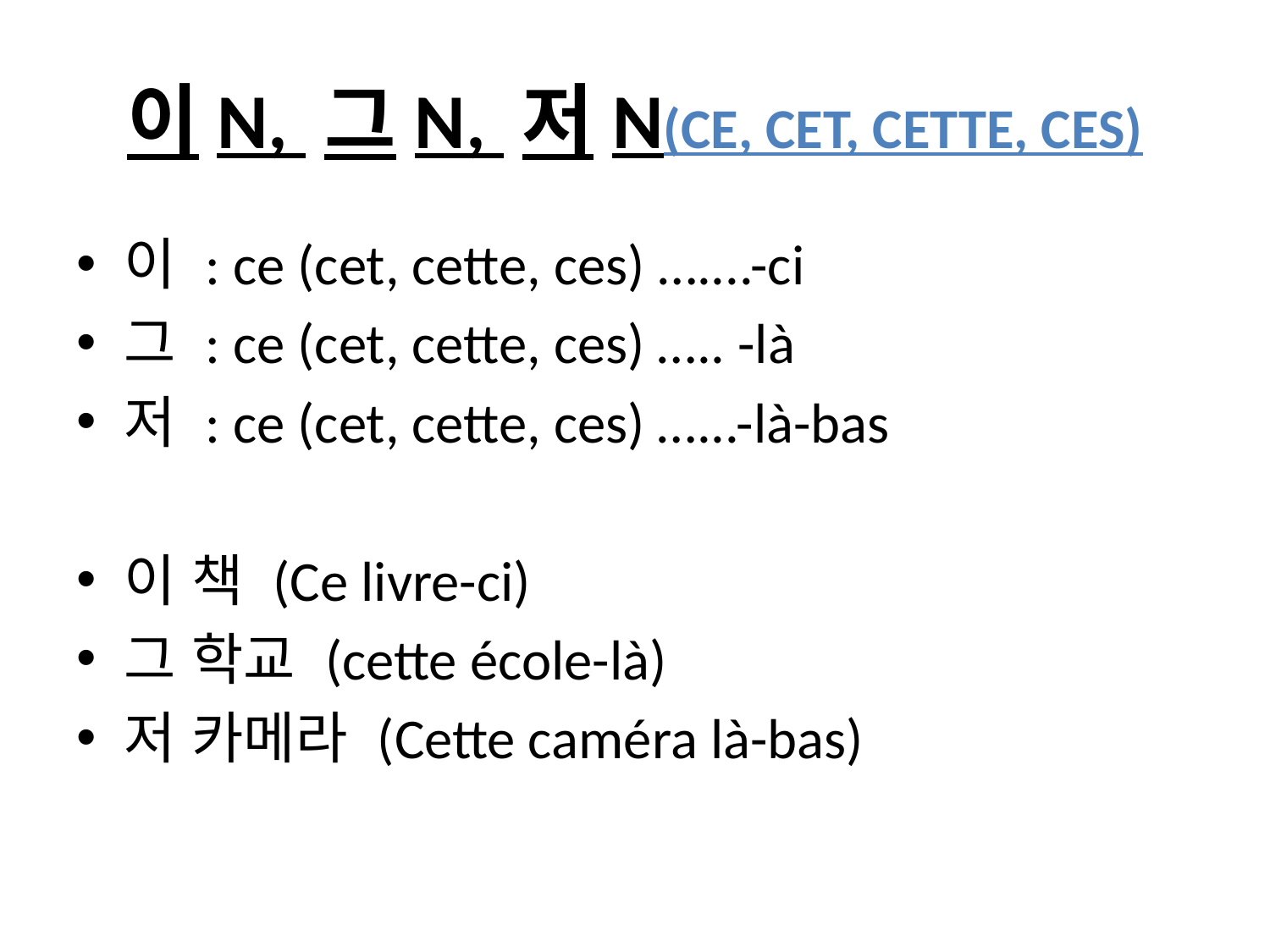

# 이N, 그N, 저N(CE, CET, CETTE, CES)
이 : ce (cet, cette, ces) …....-ci
그 : ce (cet, cette, ces) ….. -là
저 : ce (cet, cette, ces) …...-là-bas

이 책 (Ce livre-ci)
그 학교 (cette école-là)
저 카메라 (Cette caméra là-bas)